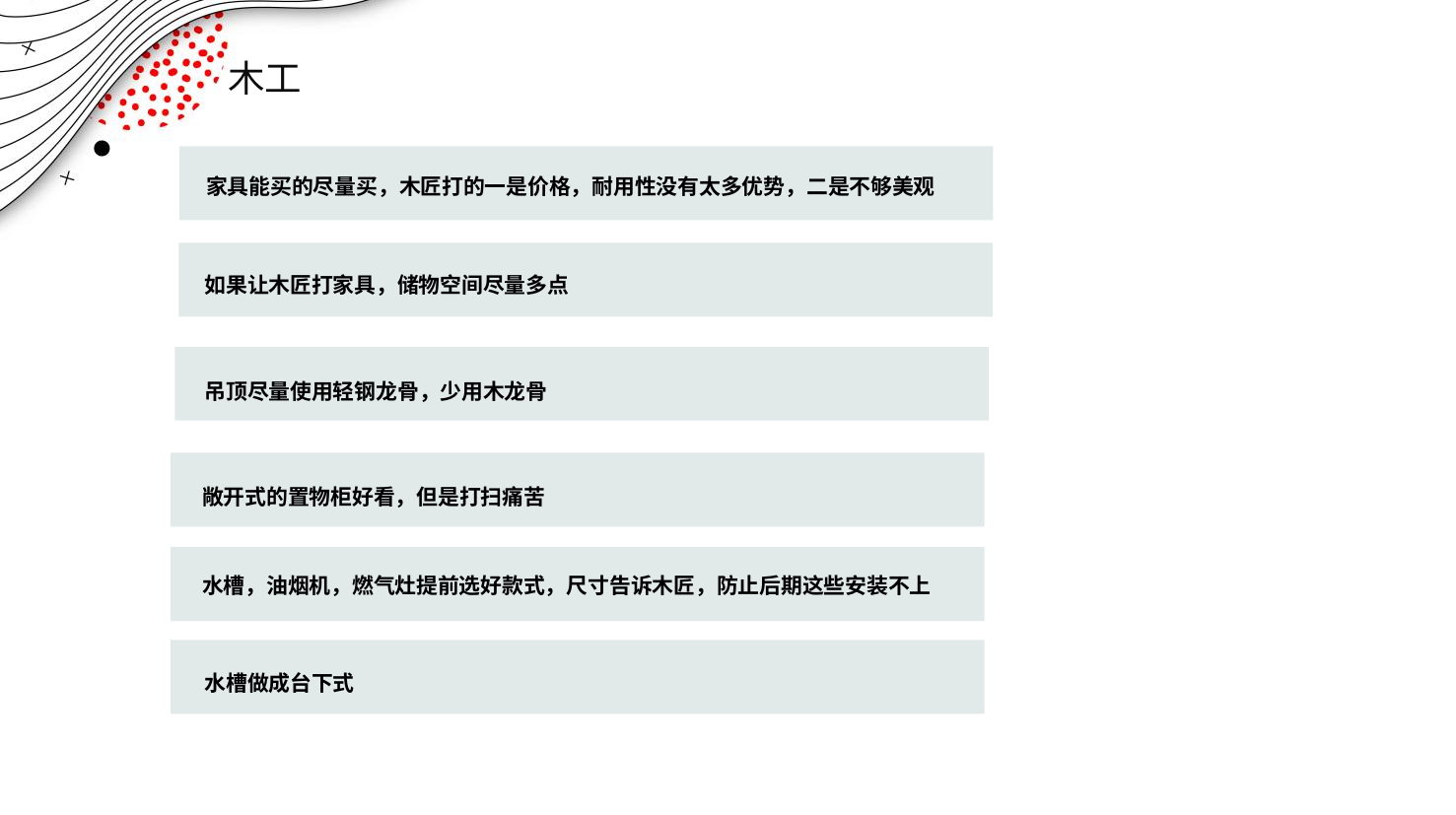

木工

家具能买的尽量买，木匠打的一是价格，耐用性没有太多优势，二是不够美观

如果让木匠打家具，储物空间尽量多点

吊顶尽量使用轻钢龙骨，少用木龙骨

敞开式的置物柜好看，但是打扫痛苦

水槽，油烟机，燃气灶提前选好款式，尺寸告诉木匠，防止后期这些安装不上

水槽做成台下式